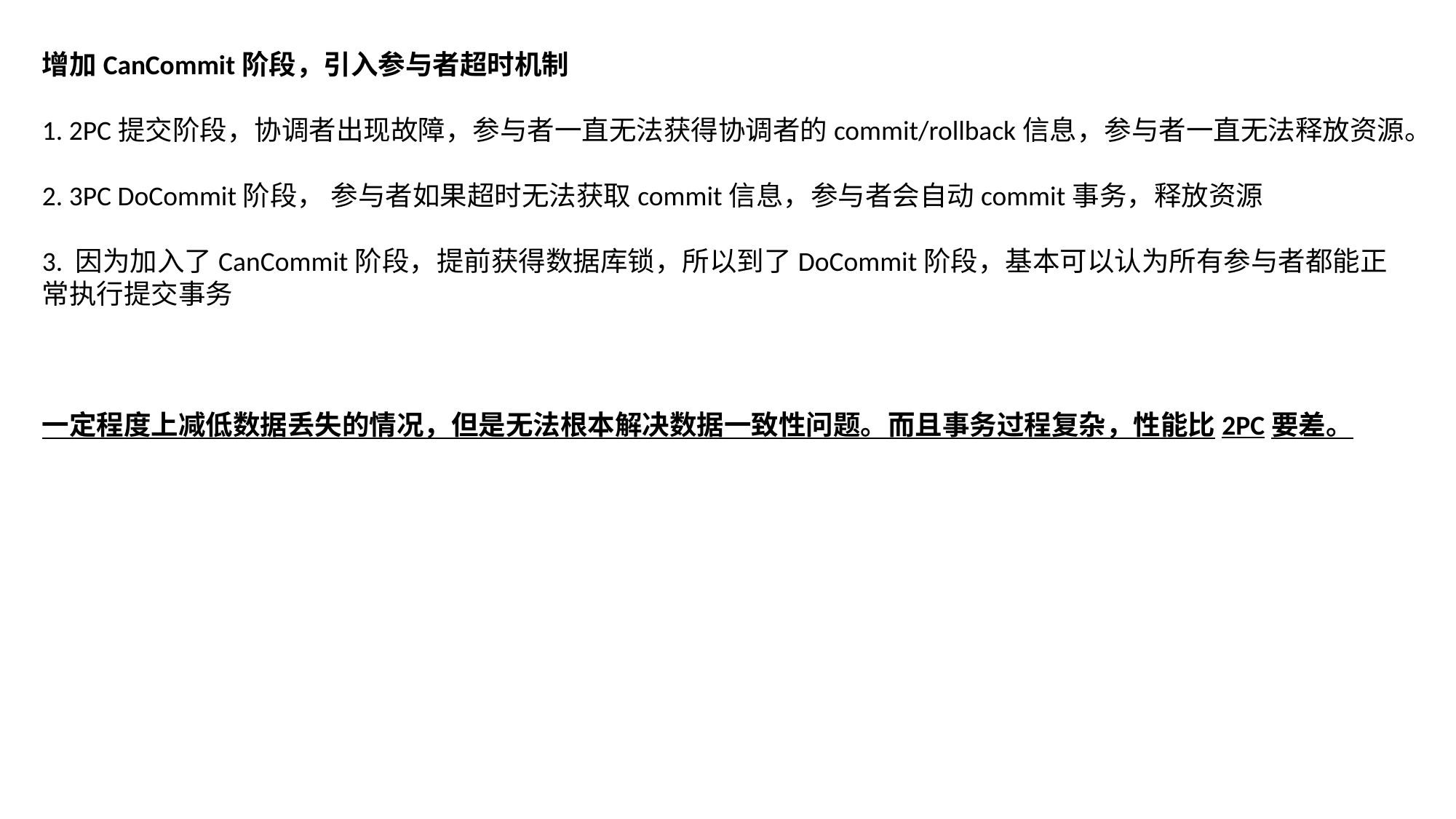

增加CanCommit阶段，引入参与者超时机制
1. 2PC提交阶段，协调者出现故障，参与者一直无法获得协调者的commit/rollback信息，参与者一直无法释放资源。
2. 3PC DoCommit阶段， 参与者如果超时无法获取commit信息，参与者会自动commit事务，释放资源
3. 因为加入了CanCommit阶段，提前获得数据库锁，所以到了DoCommit阶段，基本可以认为所有参与者都能正常执行提交事务

一定程度上减低数据丢失的情况，但是无法根本解决数据一致性问题。而且事务过程复杂，性能比2PC要差。